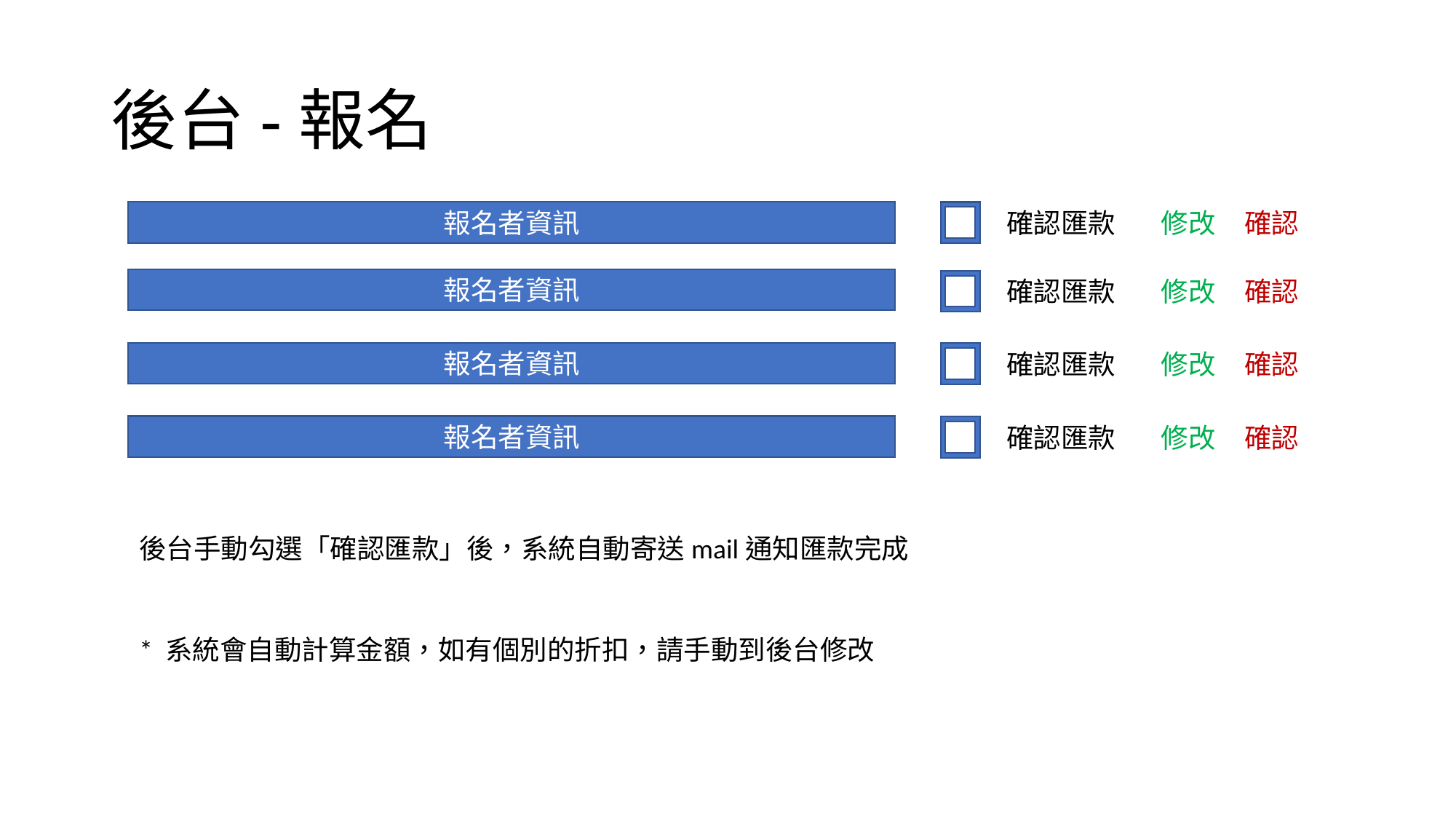

# 後台-報名
確認匯款
修改
確認
報名者資訊

報名者資訊
確認匯款
修改
確認

確認匯款
修改
確認
報名者資訊

確認匯款
修改
確認
報名者資訊

後台手動勾選「確認匯款」後，系統自動寄送mail通知匯款完成

* 系統會自動計算金額，如有個別的折扣，請手動到後台修改